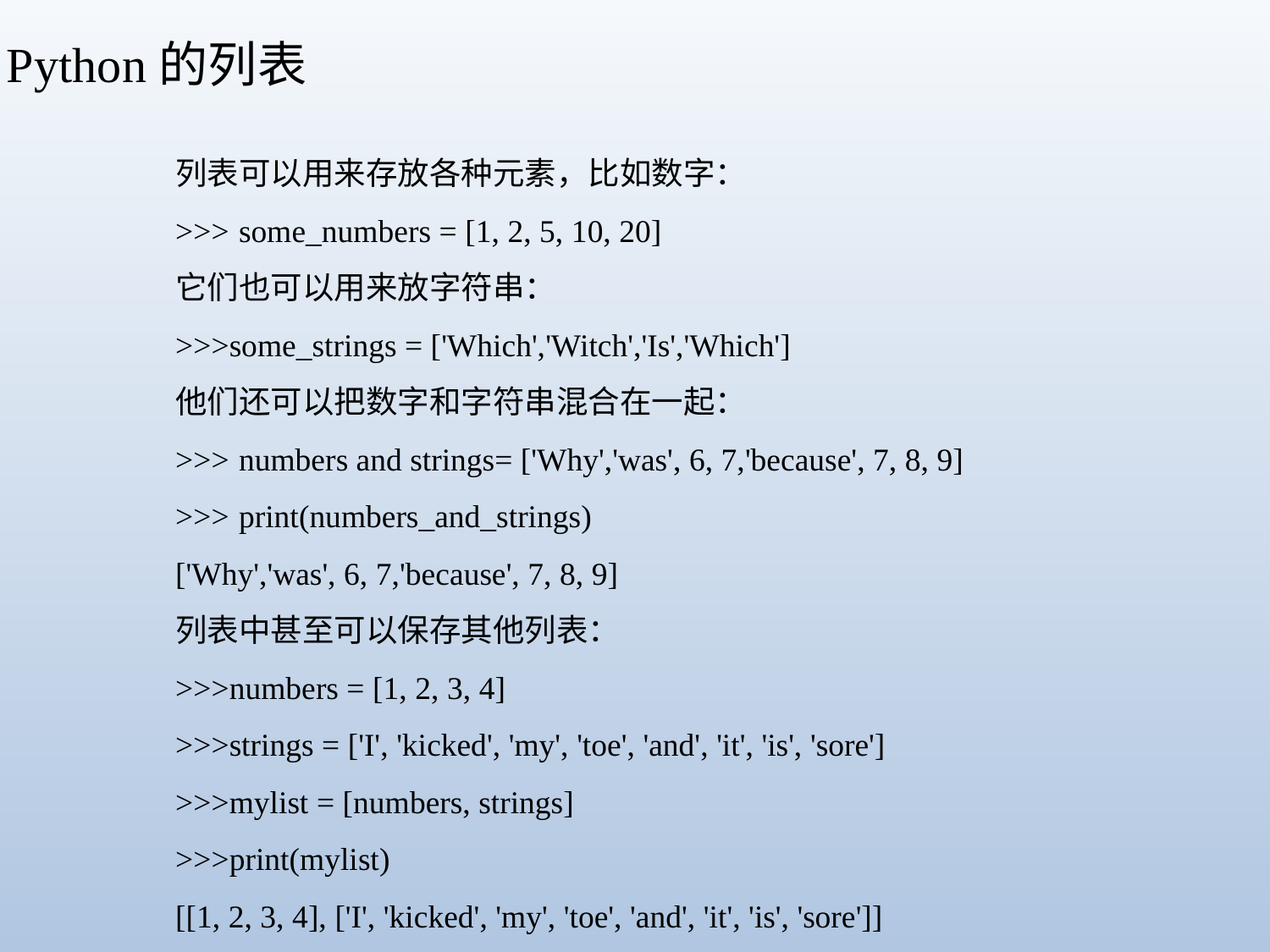

Python的列表
列表可以用来存放各种元素，比如数字：
>>>	some_numbers = [1, 2, 5, 10, 20]
它们也可以用来放字符串：
>>>some_strings = ['Which','Witch','Is','Which']
他们还可以把数字和字符串混合在一起：
>>>	numbers and strings= ['Why','was', 6, 7,'because', 7, 8, 9]
>>>	print(numbers_and_strings)
['Why','was', 6, 7,'because', 7, 8, 9]
列表中甚至可以保存其他列表：
>>>numbers = [1, 2, 3, 4]
>>>strings = ['I', 'kicked', 'my', 'toe', 'and', 'it', 'is', 'sore']
>>>mylist = [numbers, strings]
>>>print(mylist)
[[1, 2, 3, 4], ['I', 'kicked', 'my', 'toe', 'and', 'it', 'is', 'sore']]